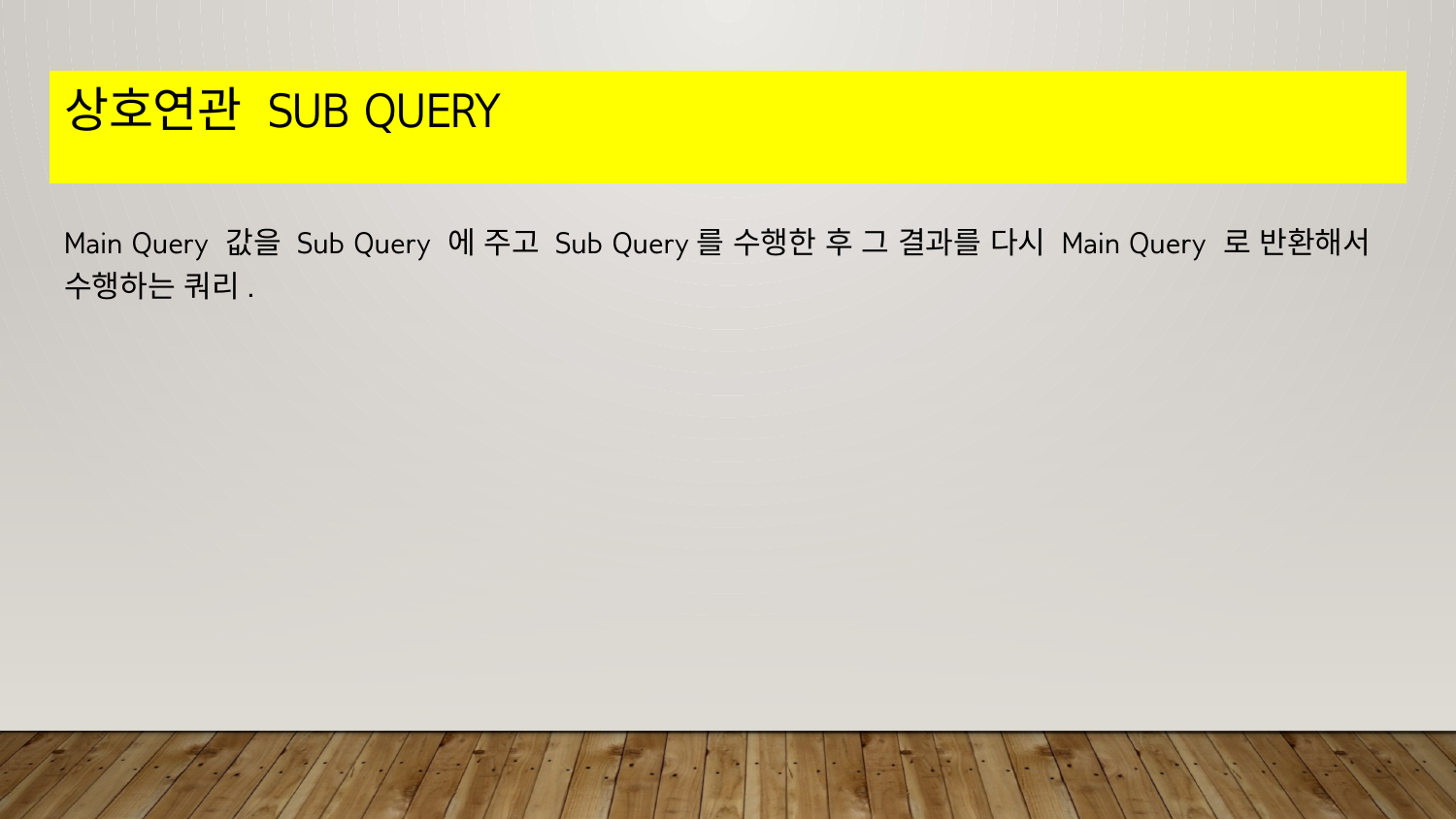

# 상호연관 Sub Query
Main Query 값을 Sub Query 에 주고 Sub Query를 수행한 후 그 결과를 다시 Main Query 로 반환해서 수행하는 쿼리.